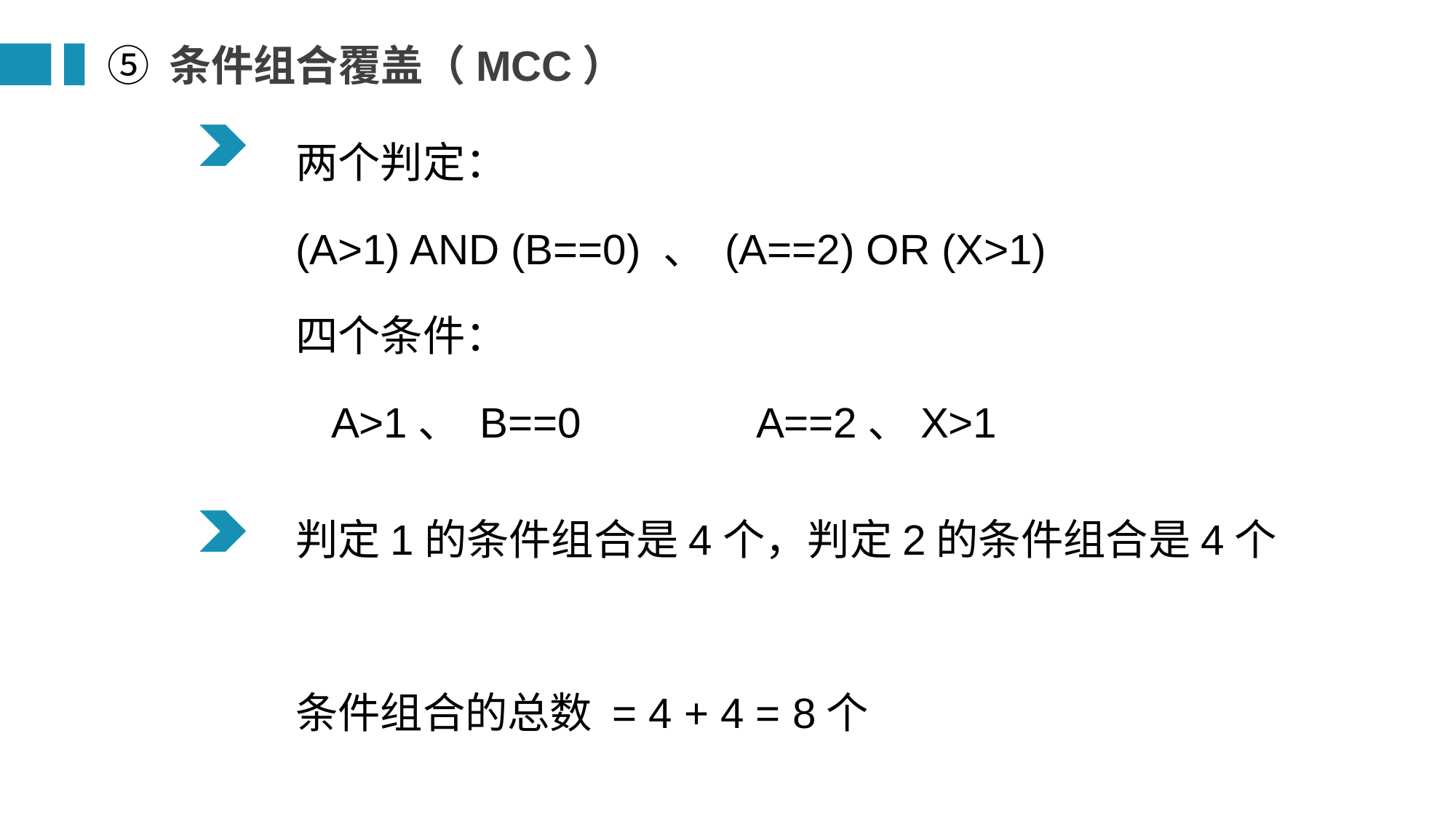

⑤ 条件组合覆盖（MCC）

两个判定：
(A>1) AND (B==0) 、 (A==2) OR (X>1)
四个条件：
   A>1、 B==0               A==2、X>1

判定1的条件组合是4个，判定2的条件组合是4个

条件组合的总数 = 4 + 4 = 8个

72